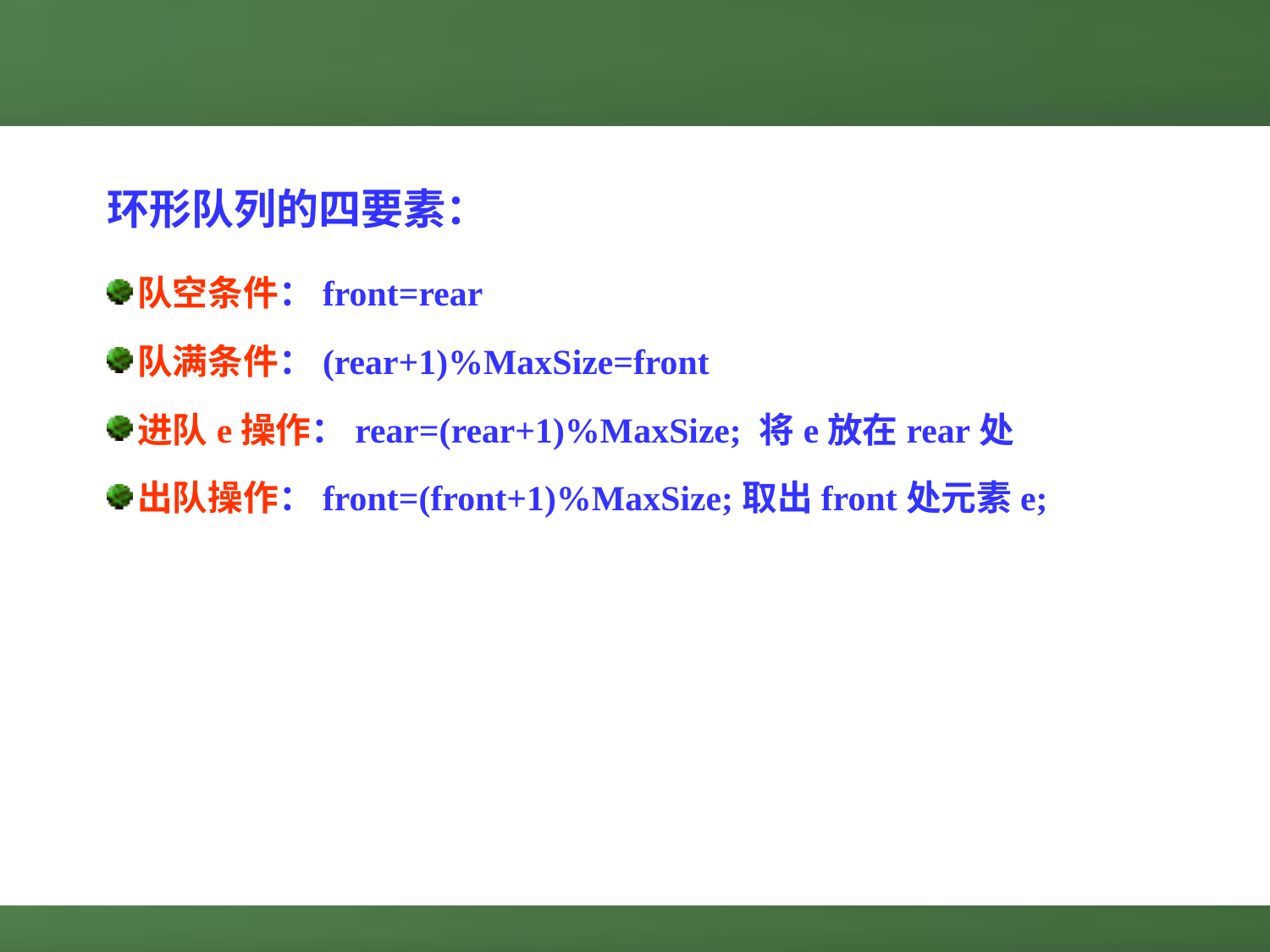

环形队列的四要素：
队空条件：front=rear
队满条件：(rear+1)%MaxSize=front
进队e操作：rear=(rear+1)%MaxSize; 将e放在rear处
出队操作：front=(front+1)%MaxSize;取出front处元素e;